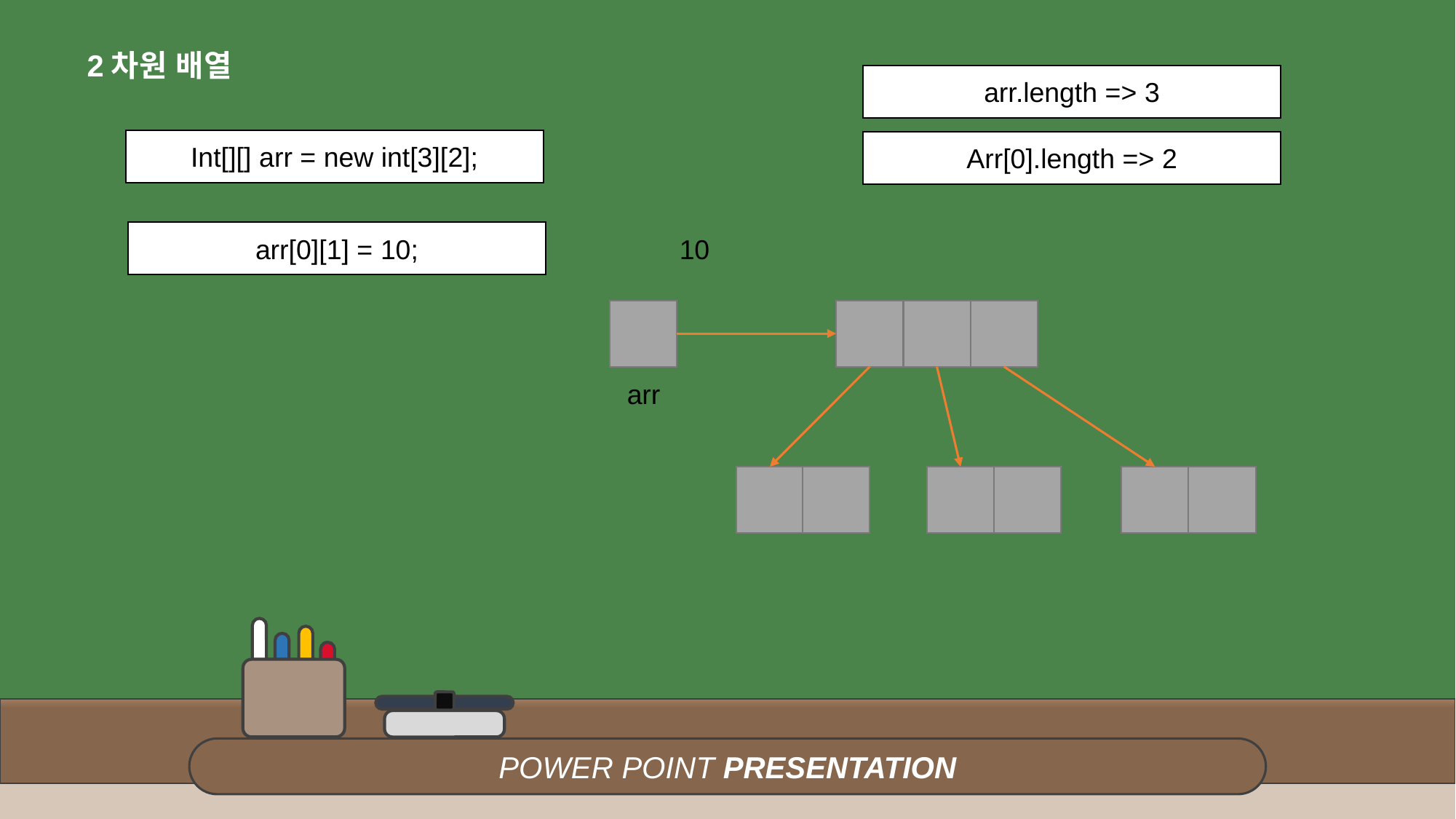

2차원 배열
arr.length => 3
Int[][] arr = new int[3][2];
Arr[0].length => 2
arr[0][1] = 10;
10

arr

POWER POINT PRESENTATION